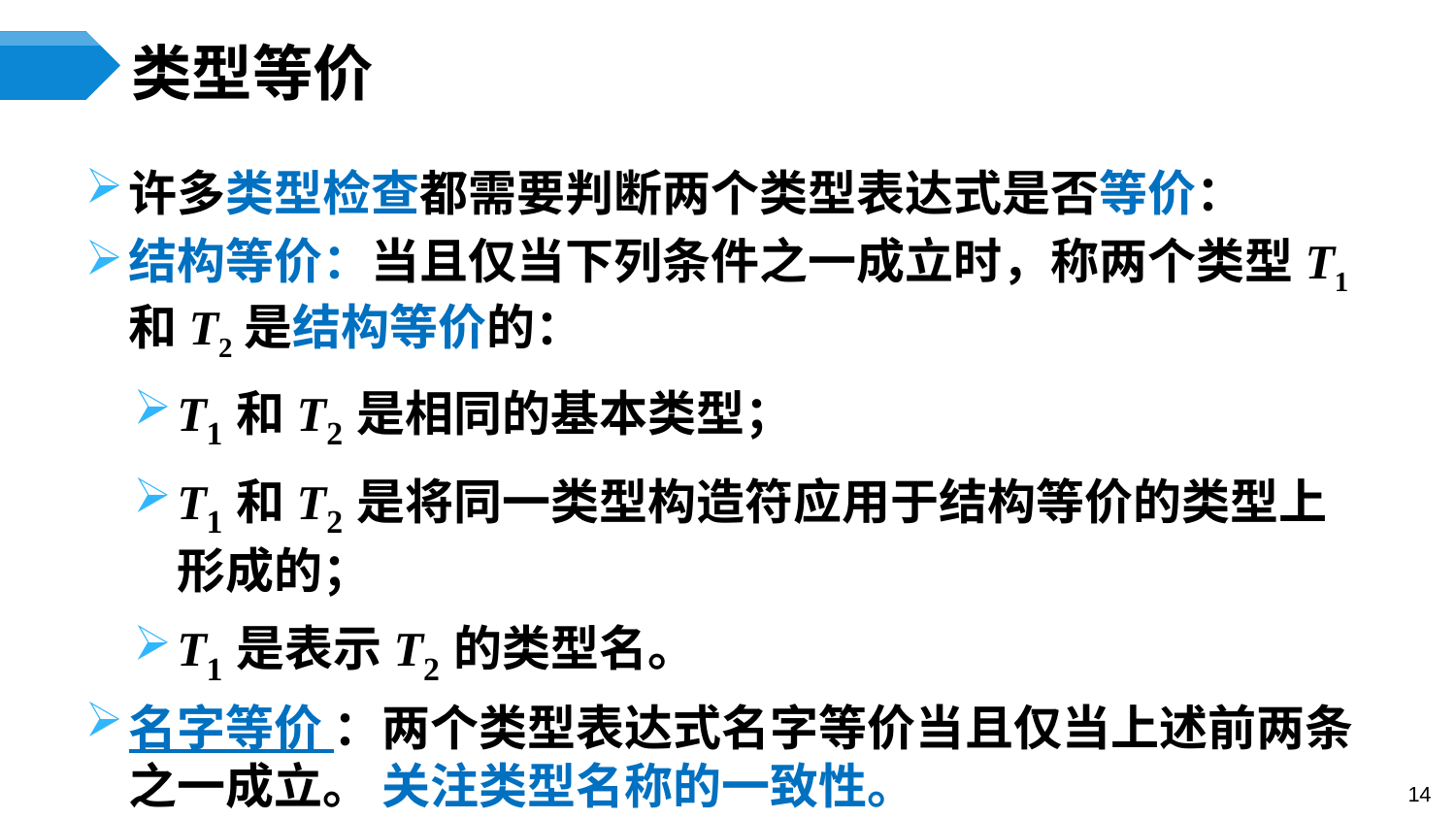

# 类型等价
许多类型检查都需要判断两个类型表达式是否等价：
结构等价：当且仅当下列条件之一成立时，称两个类型T1和T2是结构等价的：
T1和T2是相同的基本类型；
T1和T2是将同一类型构造符应用于结构等价的类型上形成的；
T1是表示T2的类型名。
名字等价 ：两个类型表达式名字等价当且仅当上述前两条之一成立。 关注类型名称的一致性。
14